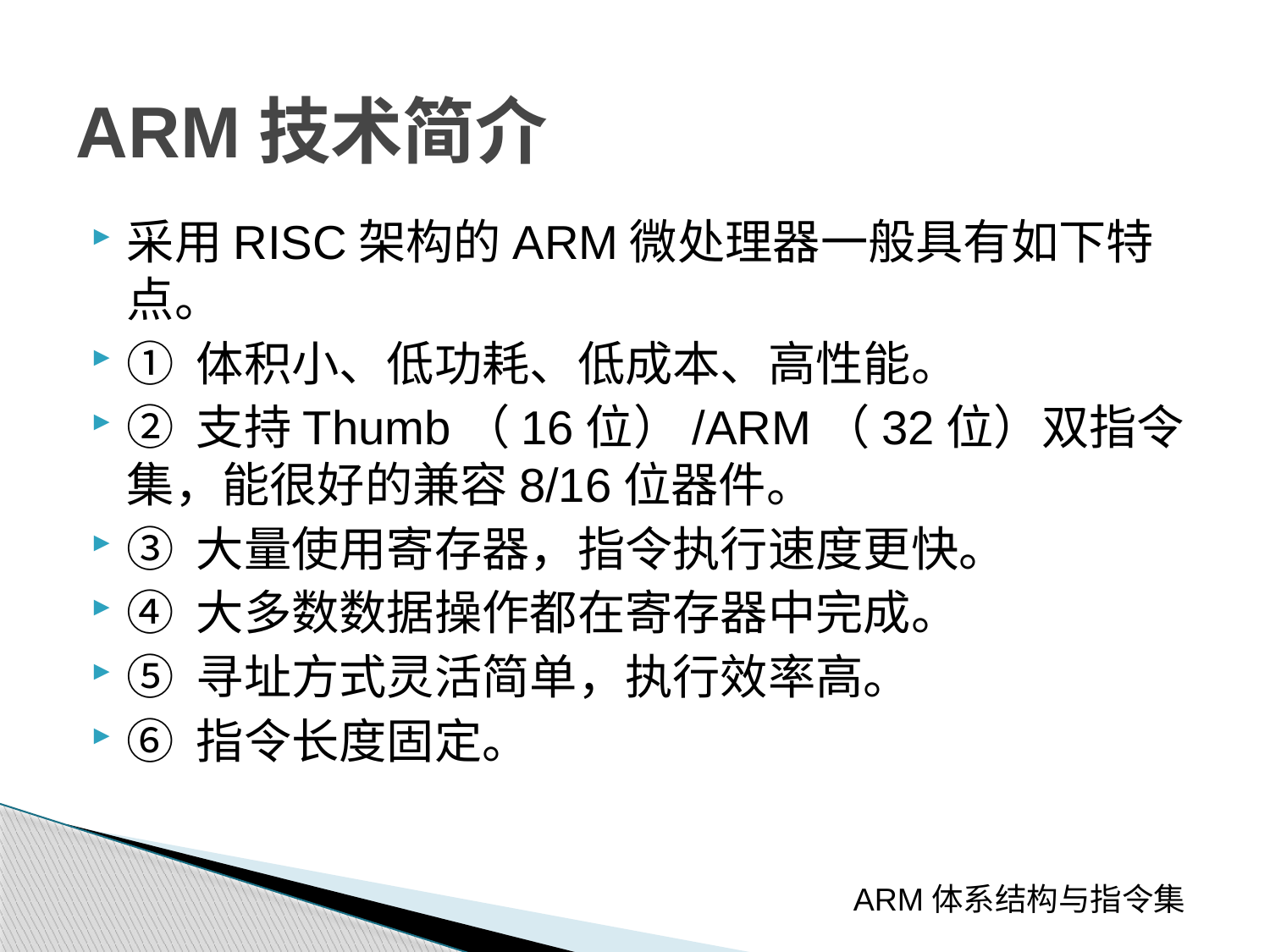

# ARM技术简介
采用RISC架构的ARM微处理器一般具有如下特点。
① 体积小、低功耗、低成本、高性能。
② 支持Thumb（16位）/ARM（32位）双指令集，能很好的兼容8/16位器件。
③ 大量使用寄存器，指令执行速度更快。
④ 大多数数据操作都在寄存器中完成。
⑤ 寻址方式灵活简单，执行效率高。
⑥ 指令长度固定。

            ARM体系结构与指令集